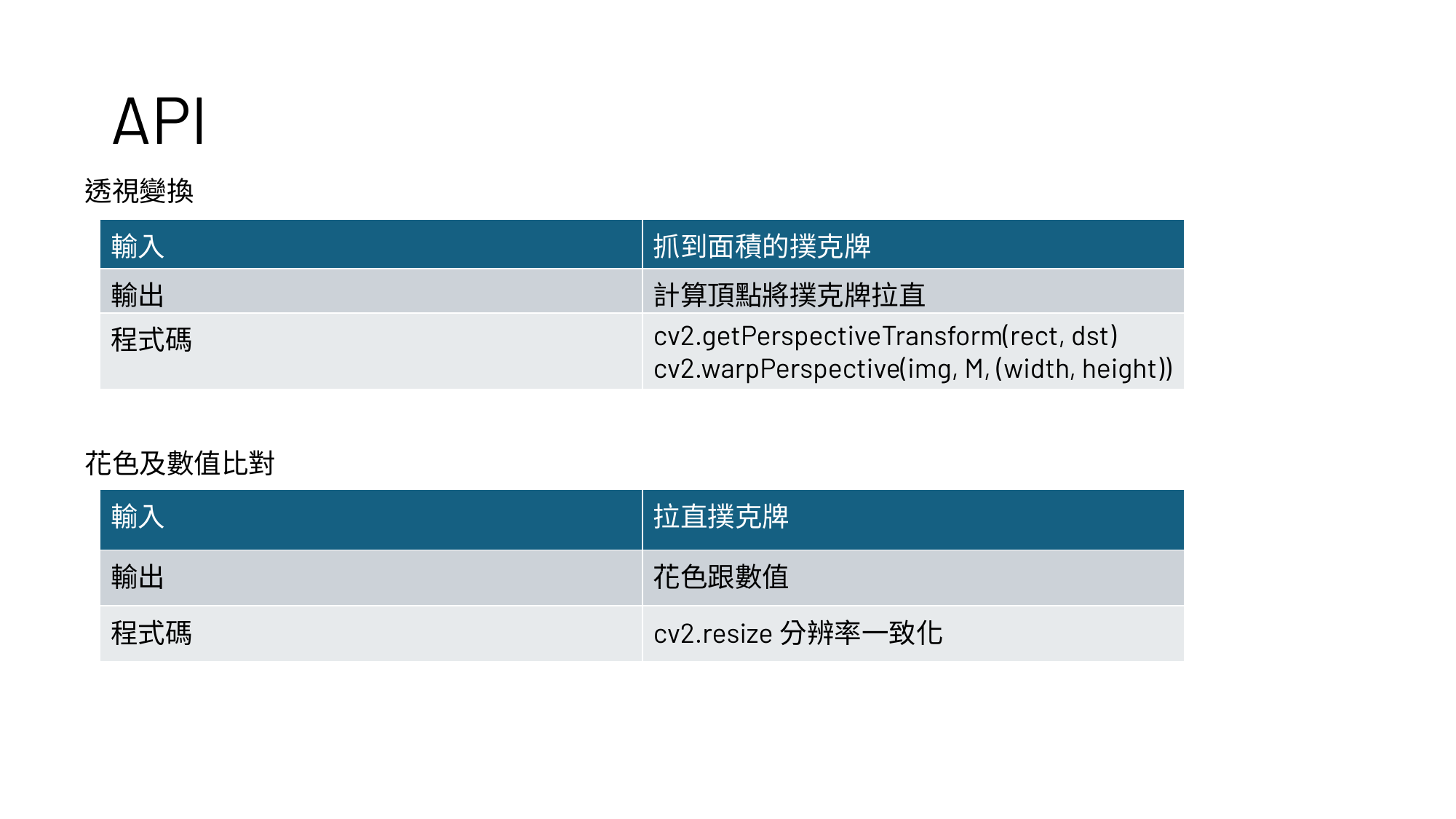

# API
透視變換
| 輸入 | 抓到面積的撲克牌 |
| --- | --- |
| 輸出 | 計算頂點將撲克牌拉直 |
| 程式碼 | cv2.getPerspectiveTransform(rect, dst) cv2.warpPerspective(img, M, (width, height)) |
花色及數值比對
| 輸入 | 拉直撲克牌 |
| --- | --- |
| 輸出 | 花色跟數值 |
| 程式碼 | cv2.resize分辨率一致化 |